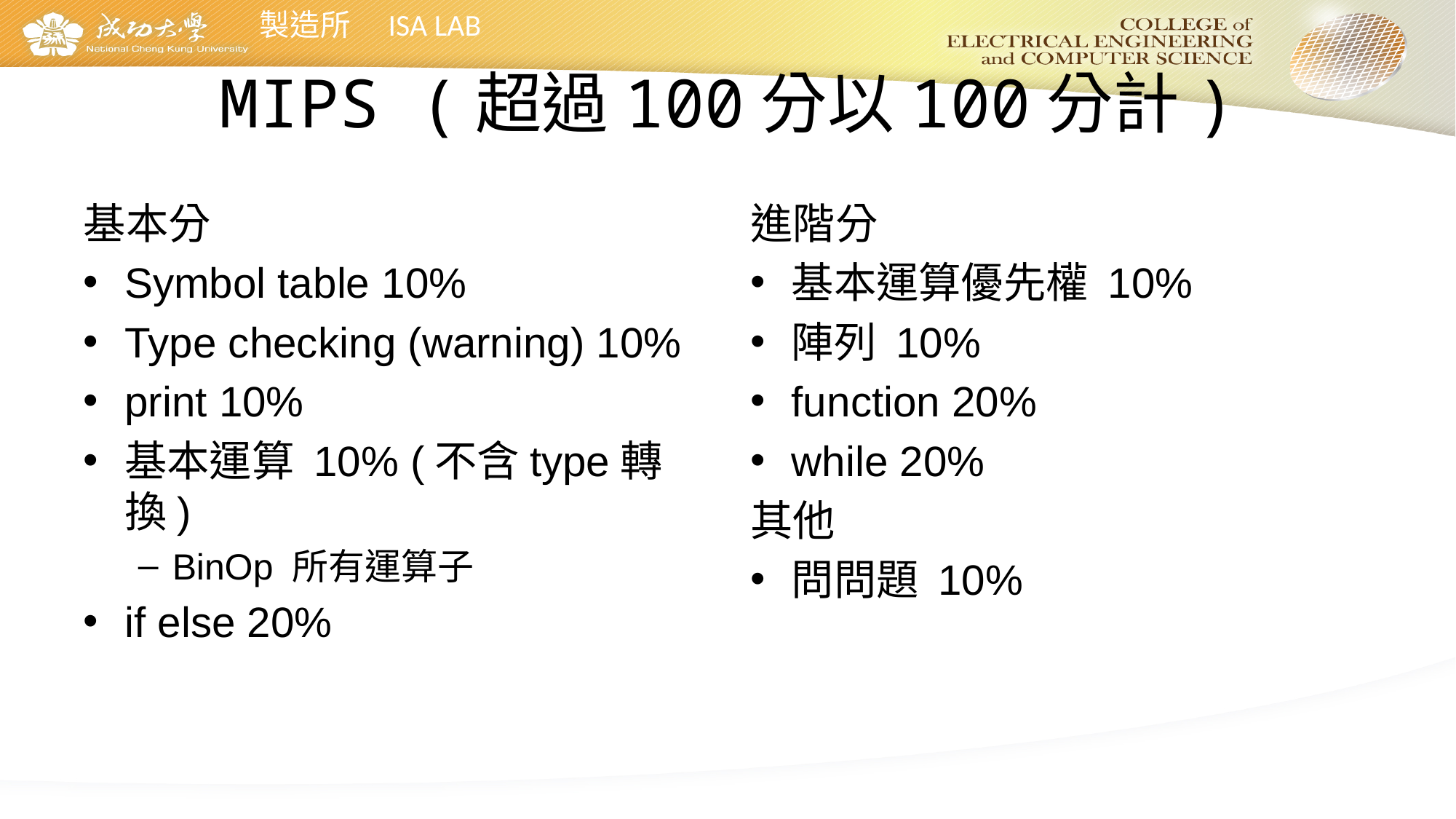

# MIPS (超過100分以100分計)
基本分
Symbol table 10%
Type checking (warning) 10%
print 10%
基本運算 10% (不含type轉換)
BinOp 所有運算子
if else 20%
進階分
基本運算優先權 10%
陣列 10%
function 20%
while 20%
其他
問問題 10%